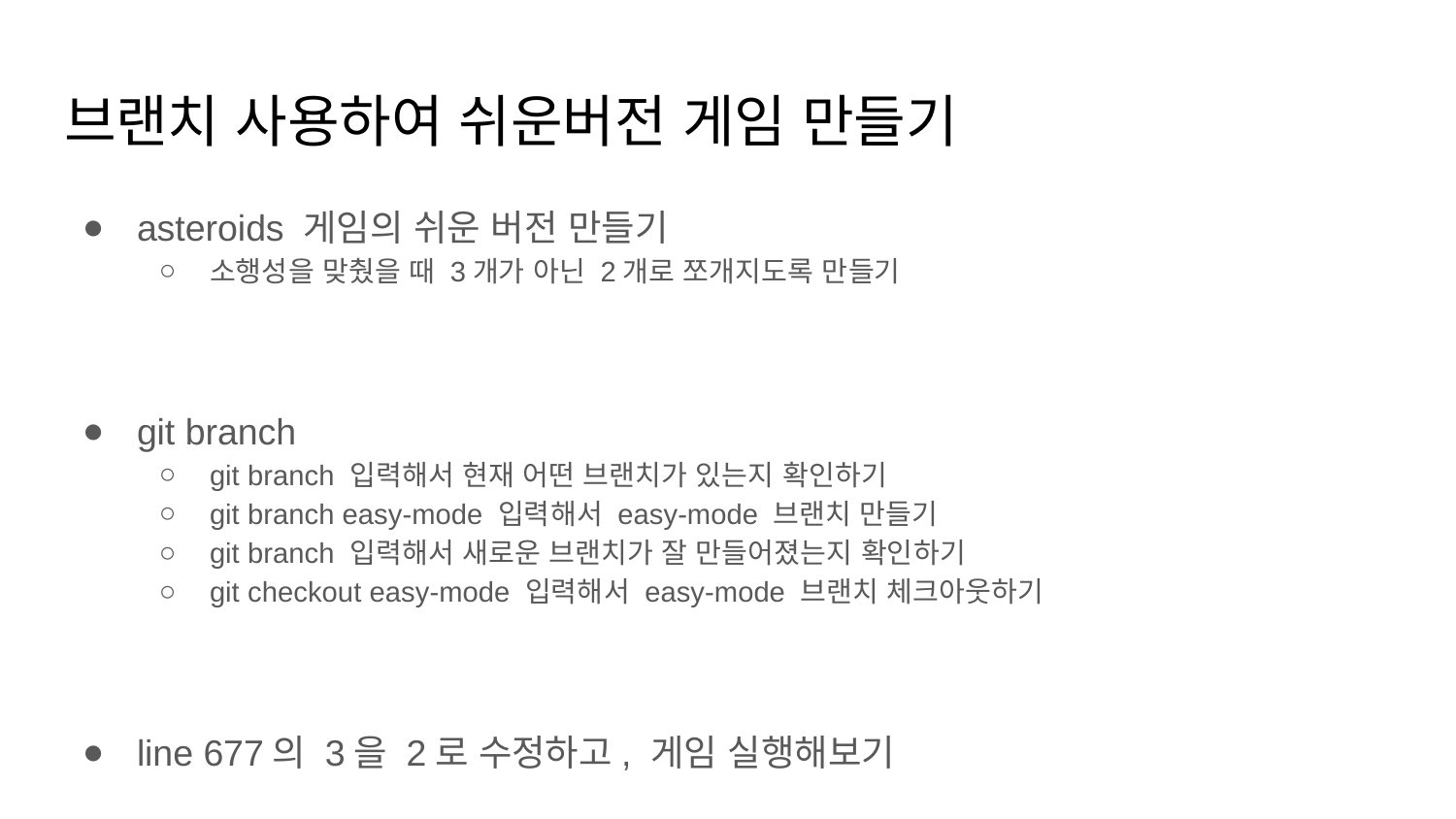

# 브랜치 사용하여 쉬운버전 게임 만들기
asteroids 게임의 쉬운 버전 만들기
소행성을 맞췄을 때 3개가 아닌 2개로 쪼개지도록 만들기

git branch
git branch 입력해서 현재 어떤 브랜치가 있는지 확인하기
git branch easy-mode 입력해서 easy-mode 브랜치 만들기
git branch 입력해서 새로운 브랜치가 잘 만들어졌는지 확인하기
git checkout easy-mode 입력해서 easy-mode 브랜치 체크아웃하기

line 677의 3을 2로 수정하고, 게임 실행해보기